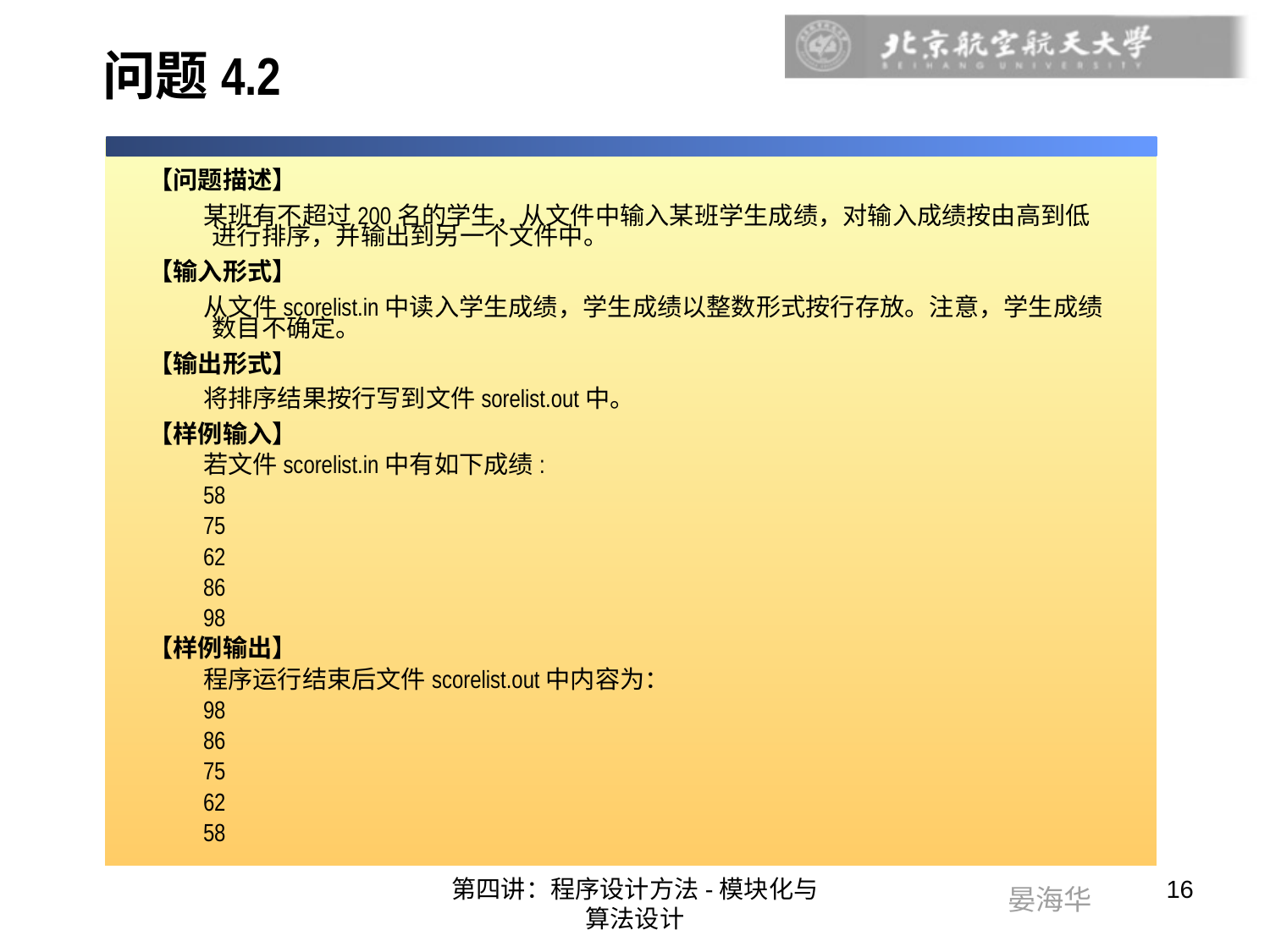

# 问题4.2
【问题描述】
某班有不超过200名的学生，从文件中输入某班学生成绩，对输入成绩按由高到低进行排序，并输出到另一个文件中。
【输入形式】
从文件scorelist.in中读入学生成绩，学生成绩以整数形式按行存放。注意，学生成绩数目不确定。
【输出形式】
将排序结果按行写到文件sorelist.out中。
【样例输入】
若文件scorelist.in中有如下成绩:
58
75
62
86
98
【样例输出】
程序运行结束后文件scorelist.out中内容为：
98
86
75
62
58
第四讲：程序设计方法-模块化与算法设计
16